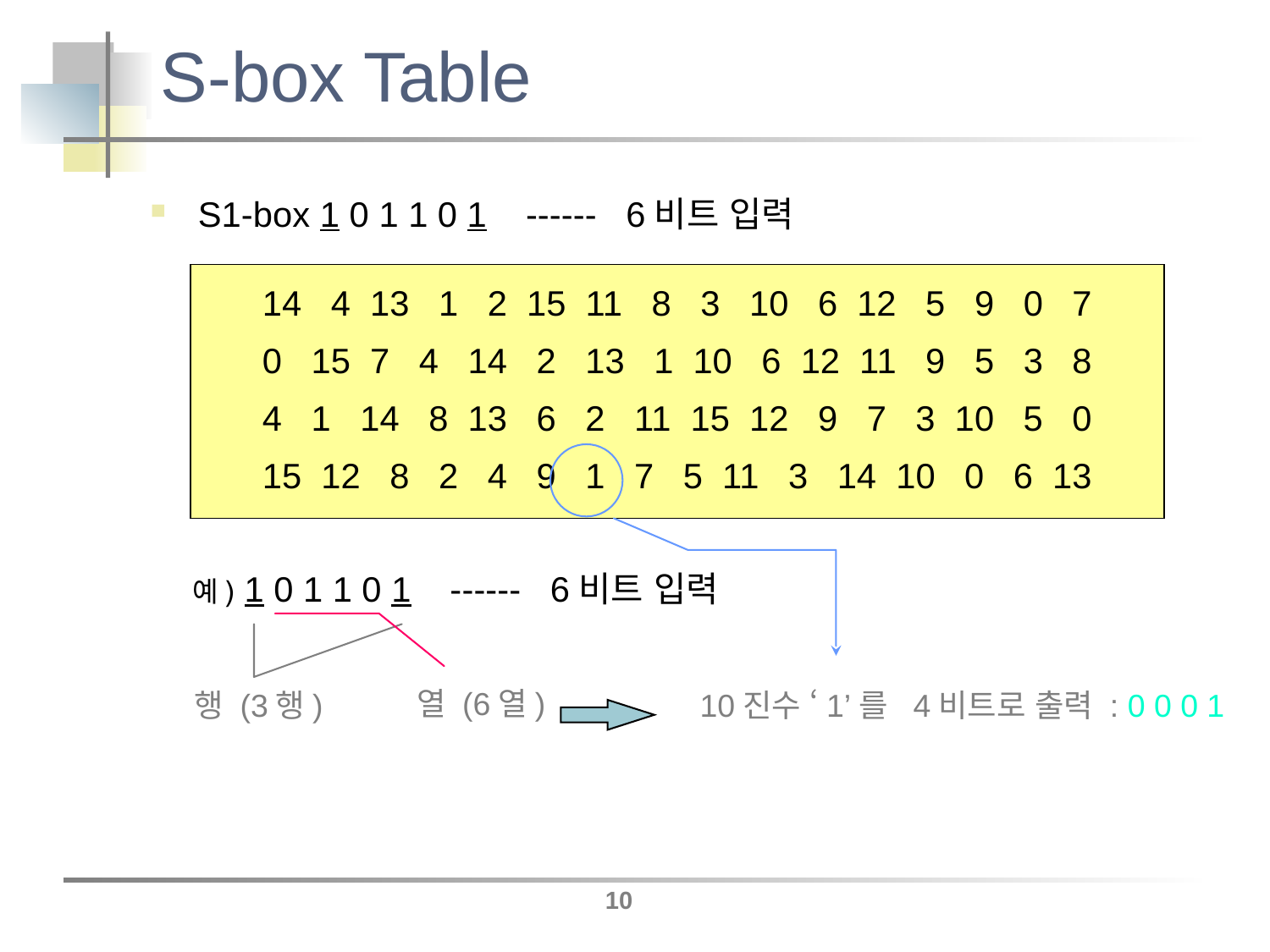

# S-box Table
S1-box 1 0 1 1 0 1    ------   6비트 입력

14   4  13   1   2  15  11   8   3   10   6  12   5   9   0   7
0   15  7   4   14   2   13   1  10   6  12  11   9   5   3   8
4   1   14   8  13   6   2   11  15  12   9   7   3  10   5   0
15  12   8   2   4   9   1   7   5  11   3   14  10   0   6  13

예) 1 0 1 1 0 1    ------   6비트 입력

열 (6열)
행 (3행)
   10진수 ‘1’를  4비트로 출력 : 0 0 0 1

10